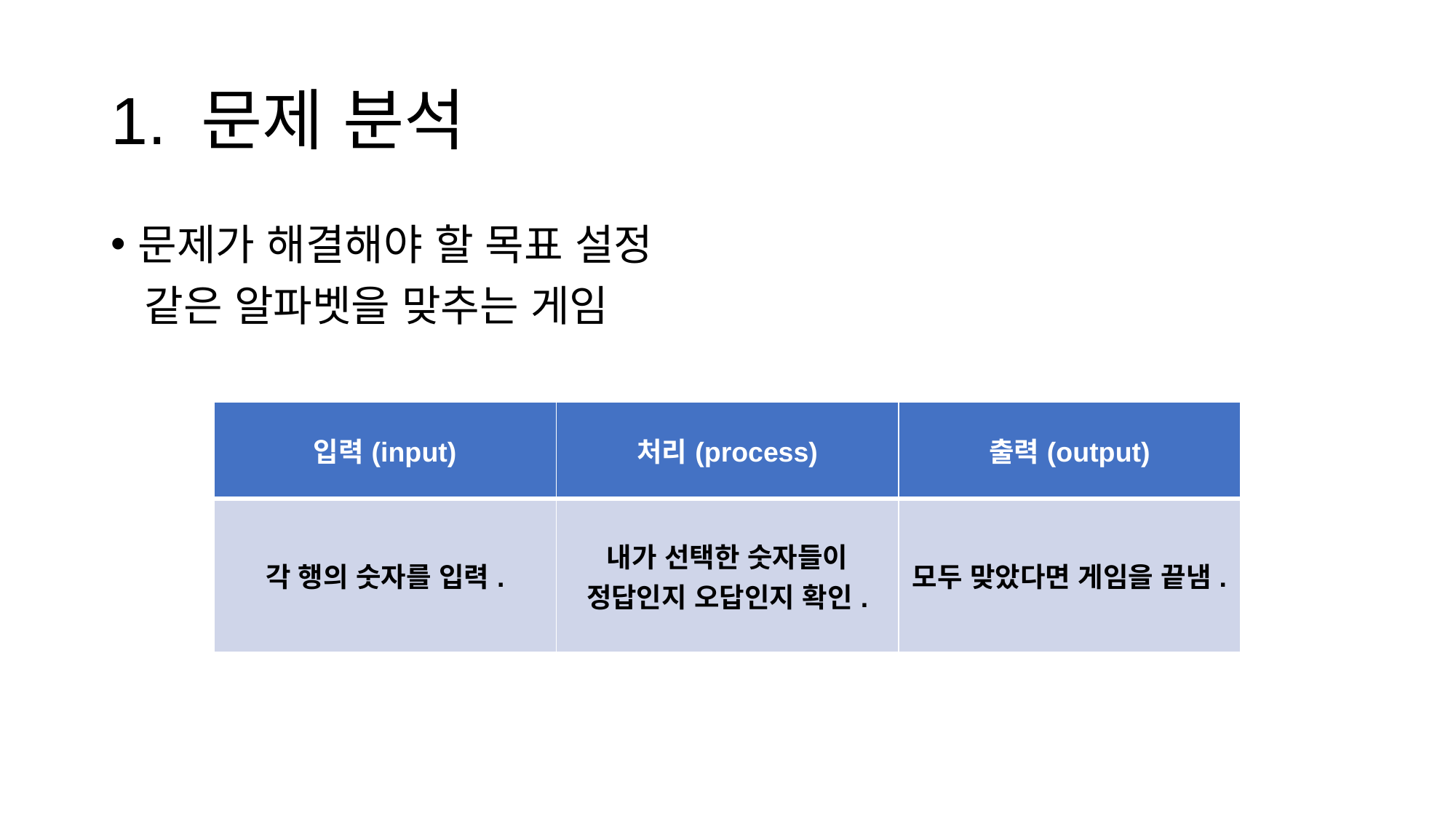

# 1. 문제 분석
문제가 해결해야 할 목표 설정
  같은 알파벳을 맞추는 게임

| 입력(input) | 처리(process) | 출력(output) |
| --- | --- | --- |
| 각 행의 숫자를 입력. | 내가 선택한 숫자들이 정답인지 오답인지 확인. | 모두 맞았다면 게임을 끝냄. |